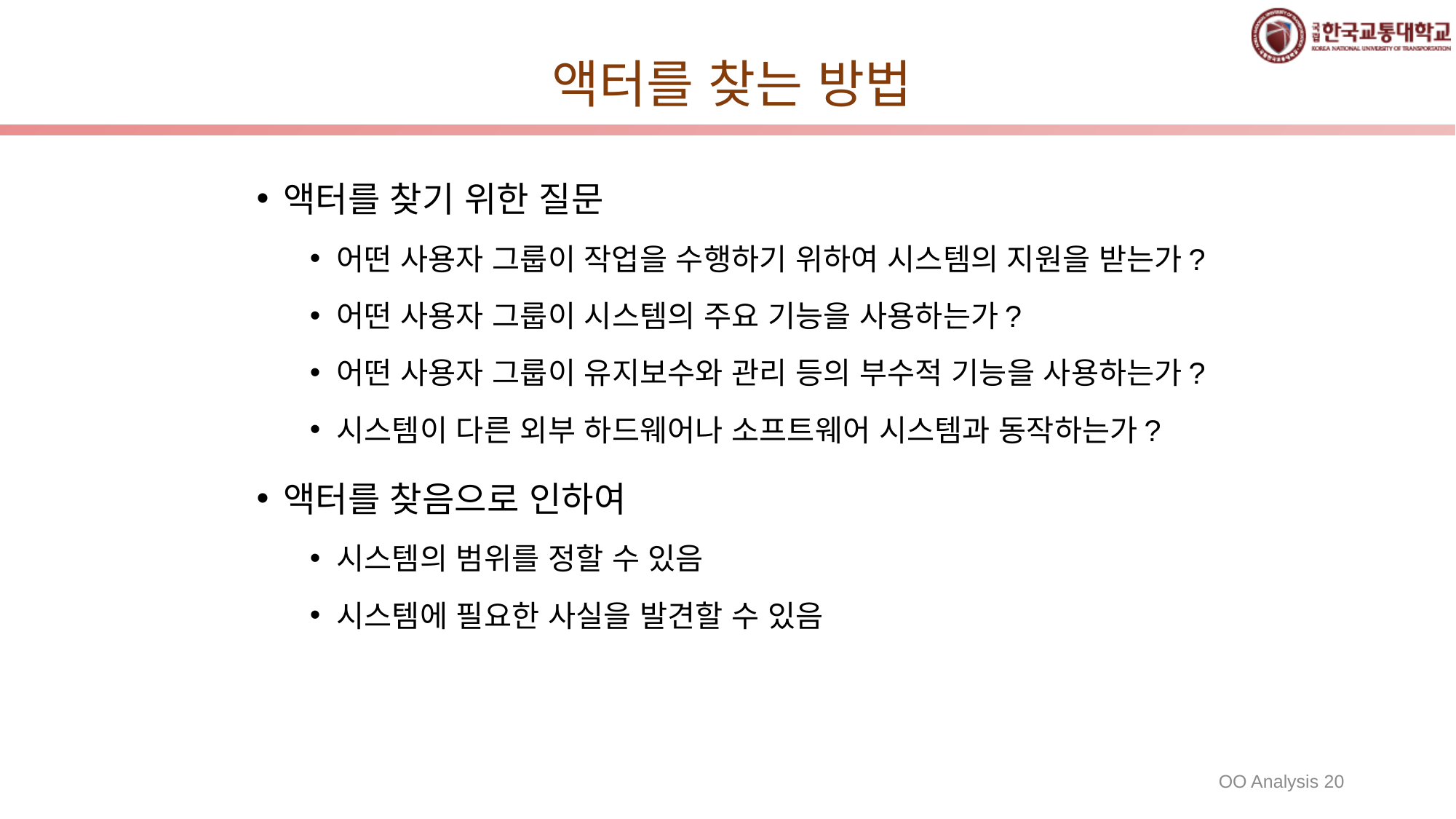

# 액터를 찾는 방법
액터를 찾기 위한 질문
어떤 사용자 그룹이 작업을 수행하기 위하여 시스템의 지원을 받는가?
어떤 사용자 그룹이 시스템의 주요 기능을 사용하는가?
어떤 사용자 그룹이 유지보수와 관리 등의 부수적 기능을 사용하는가?
시스템이 다른 외부 하드웨어나 소프트웨어 시스템과 동작하는가?
액터를 찾음으로 인하여
시스템의 범위를 정할 수 있음
시스템에 필요한 사실을 발견할 수 있음

OO Analysis 20